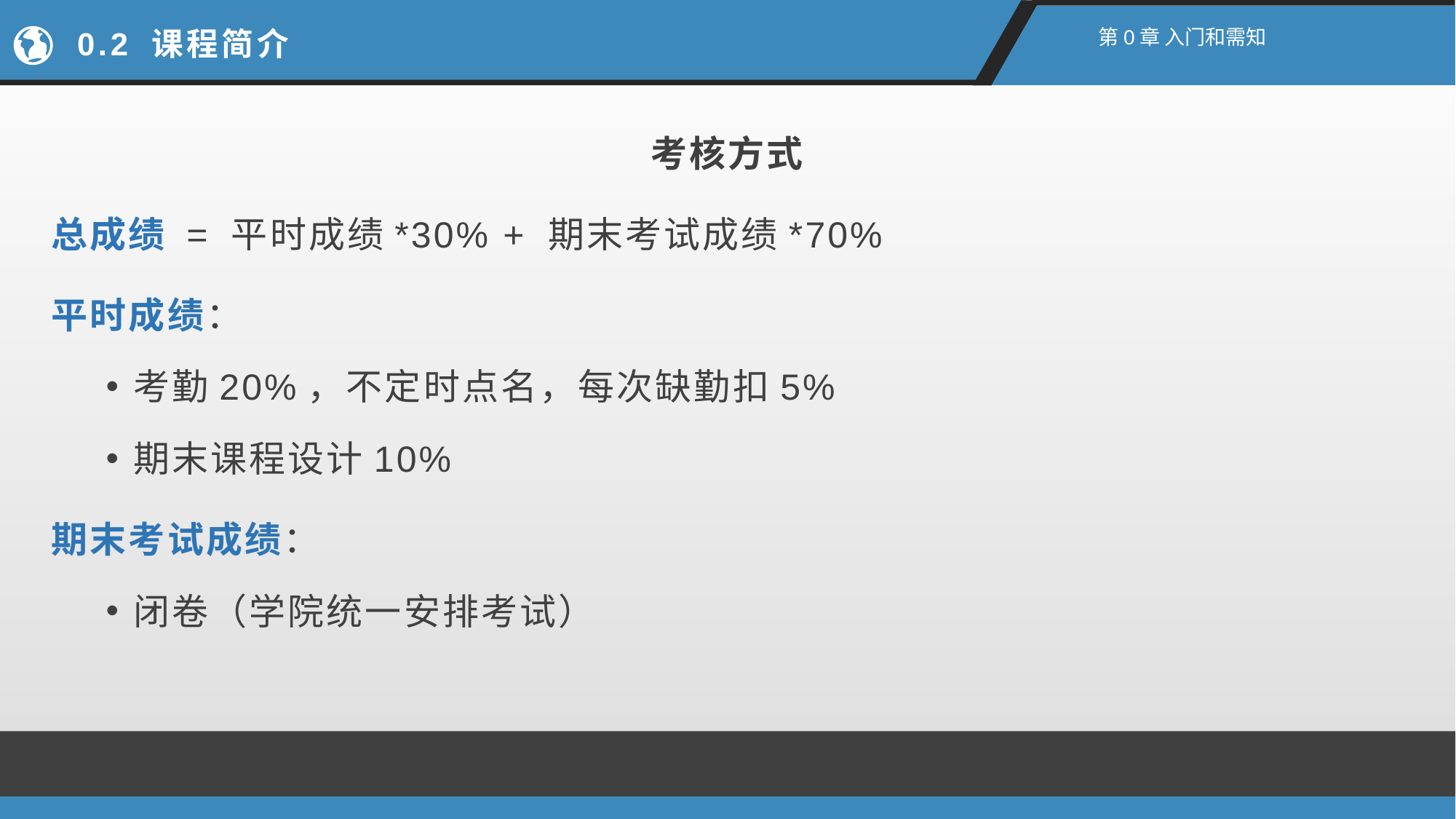

# 0.2 课程简介
第0章 入门和需知
考核方式
总成绩 = 平时成绩*30% + 期末考试成绩*70%
平时成绩：
考勤20%，不定时点名，每次缺勤扣5%
期末课程设计10%
期末考试成绩：
闭卷（学院统一安排考试）